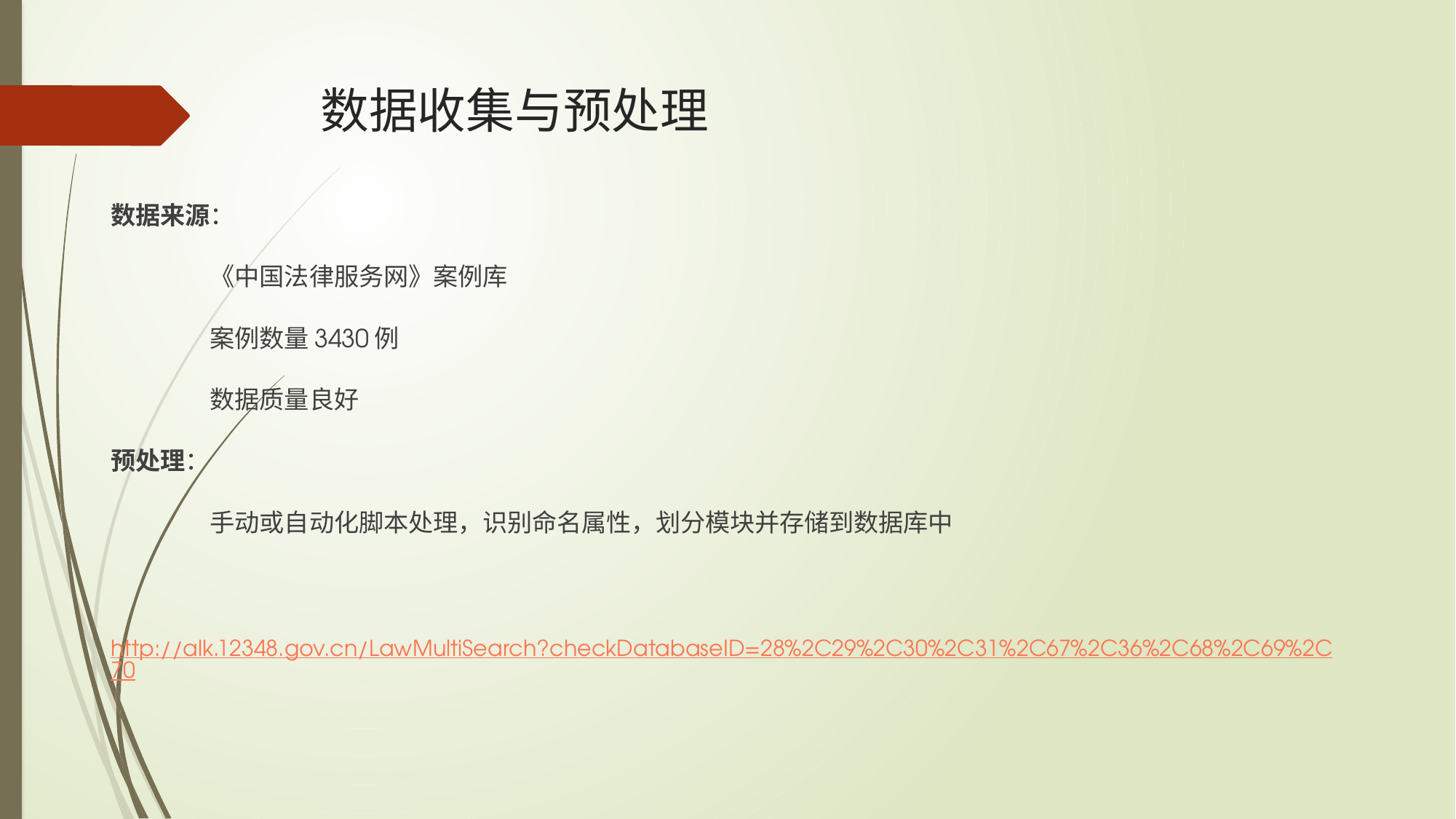

# 数据收集与预处理
数据来源：
	《中国法律服务网》案例库
	案例数量3430例
	数据质量良好
预处理：
	手动或自动化脚本处理，识别命名属性，划分模块并存储到数据库中

http://alk.12348.gov.cn/LawMultiSearch?checkDatabaseID=28%2C29%2C30%2C31%2C67%2C36%2C68%2C69%2C70